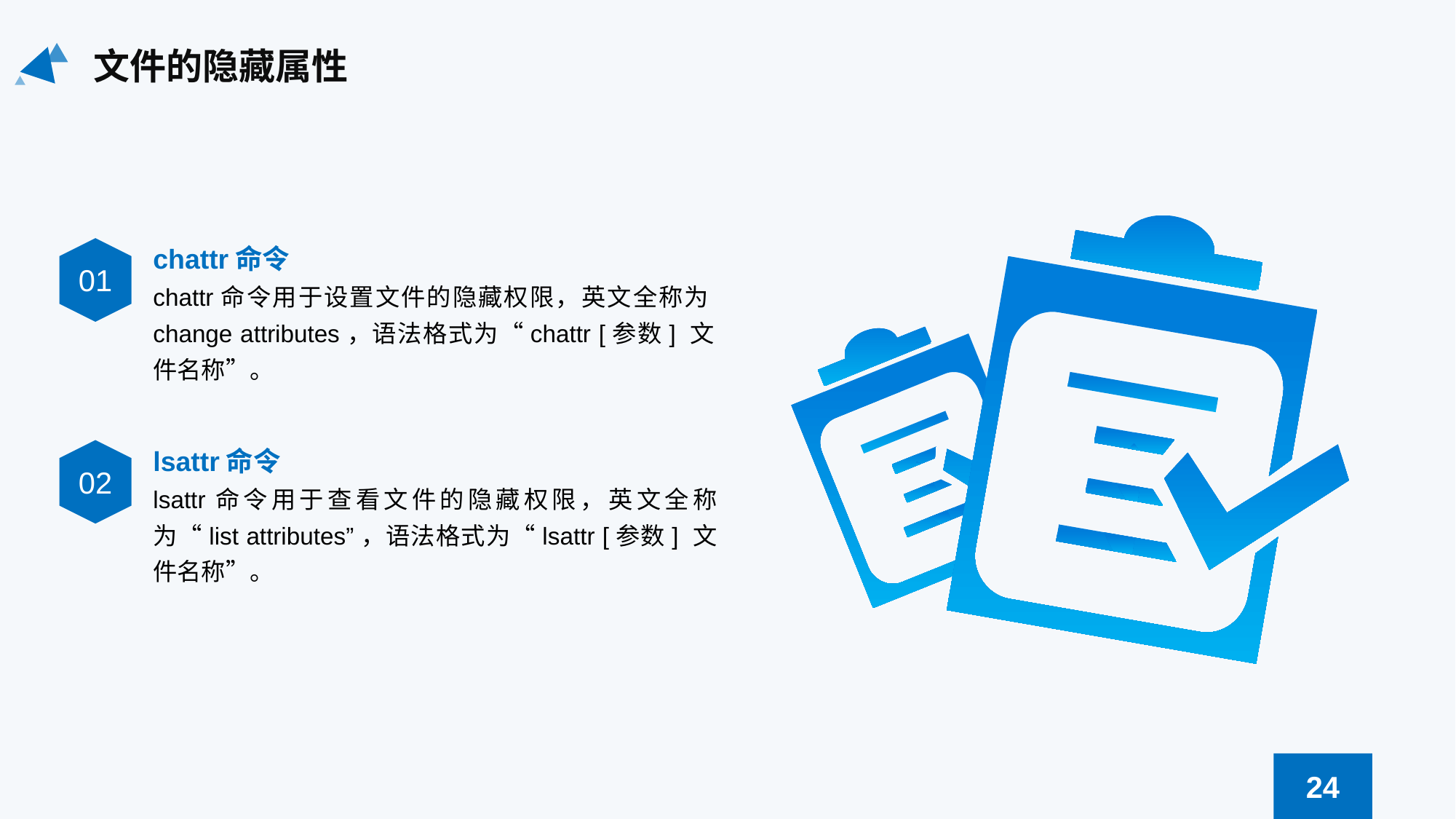

文件的隐藏属性

chattr命令
chattr命令用于设置文件的隐藏权限，英文全称为change attributes，语法格式为“chattr [参数] 文件名称”。

01
lsattr命令
lsattr命令用于查看文件的隐藏权限，英文全称为“list attributes”，语法格式为“lsattr [参数] 文件名称”。

02

24